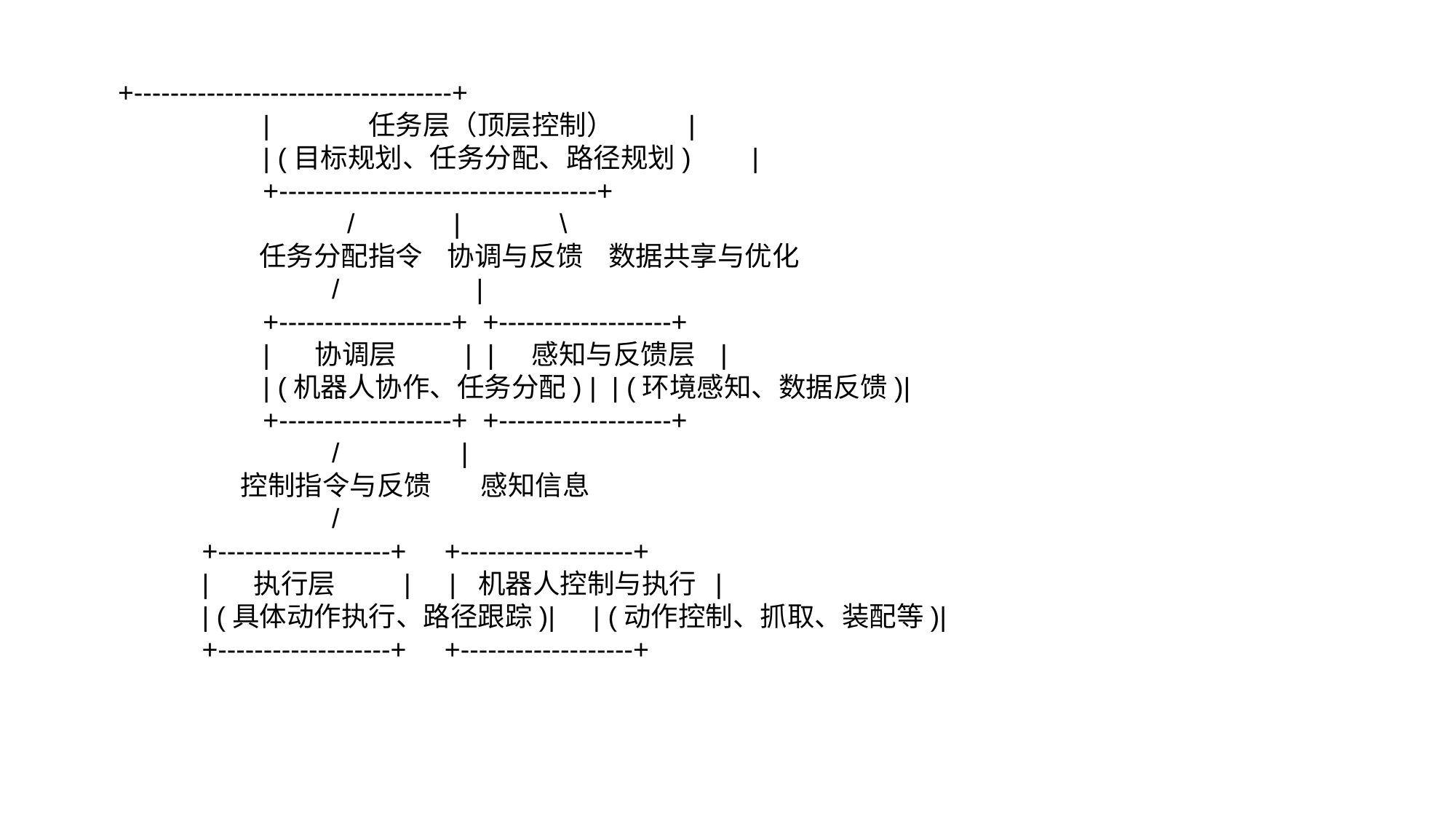

+-----------------------------------+
                    |            任务层（顶层控制）           |
                    | (目标规划、任务分配、路径规划)        |
                    +-----------------------------------+
                               /             |             \
                       任务分配指令    协调与反馈    数据共享与优化
                             /                  |
                    +-------------------+  +-------------------+
                    |     协调层          |  |    感知与反馈层   |
                    | (机器人协作、任务分配) |  | (环境感知、数据反馈)|
                    +-------------------+  +-------------------+
                             /                |
                    控制指令与反馈        感知信息
                             /
            +-------------------+     +-------------------+
            |     执行层          |     |  机器人控制与执行  |
            | (具体动作执行、路径跟踪)|     | (动作控制、抓取、装配等)|
            +-------------------+     +-------------------+